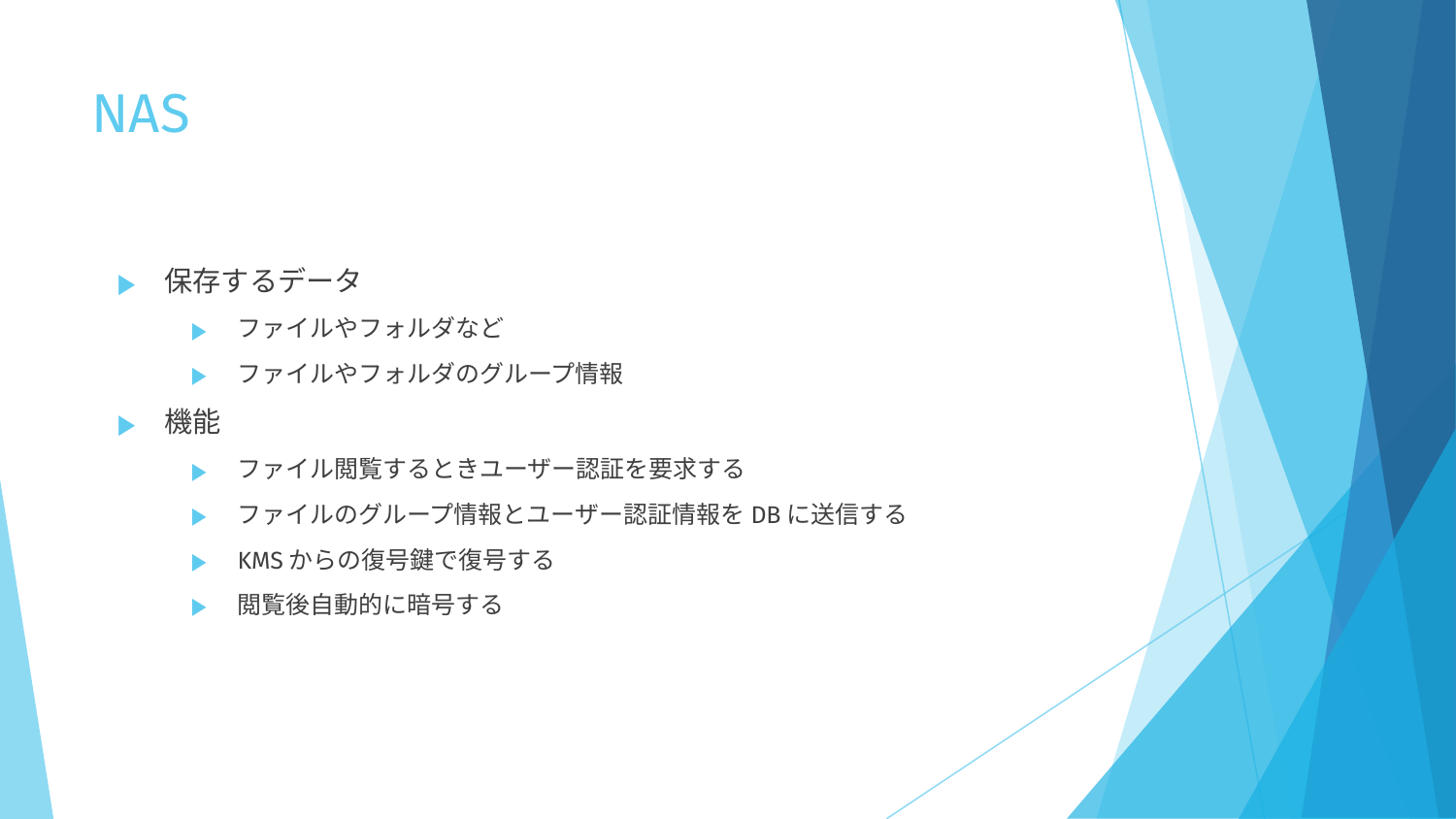

# NAS
保存するデータ
ファイルやフォルダなど
ファイルやフォルダのグループ情報
機能
ファイル閲覧するときユーザー認証を要求する
ファイルのグループ情報とユーザー認証情報をDBに送信する
KMSからの復号鍵で復号する
閲覧後自動的に暗号する